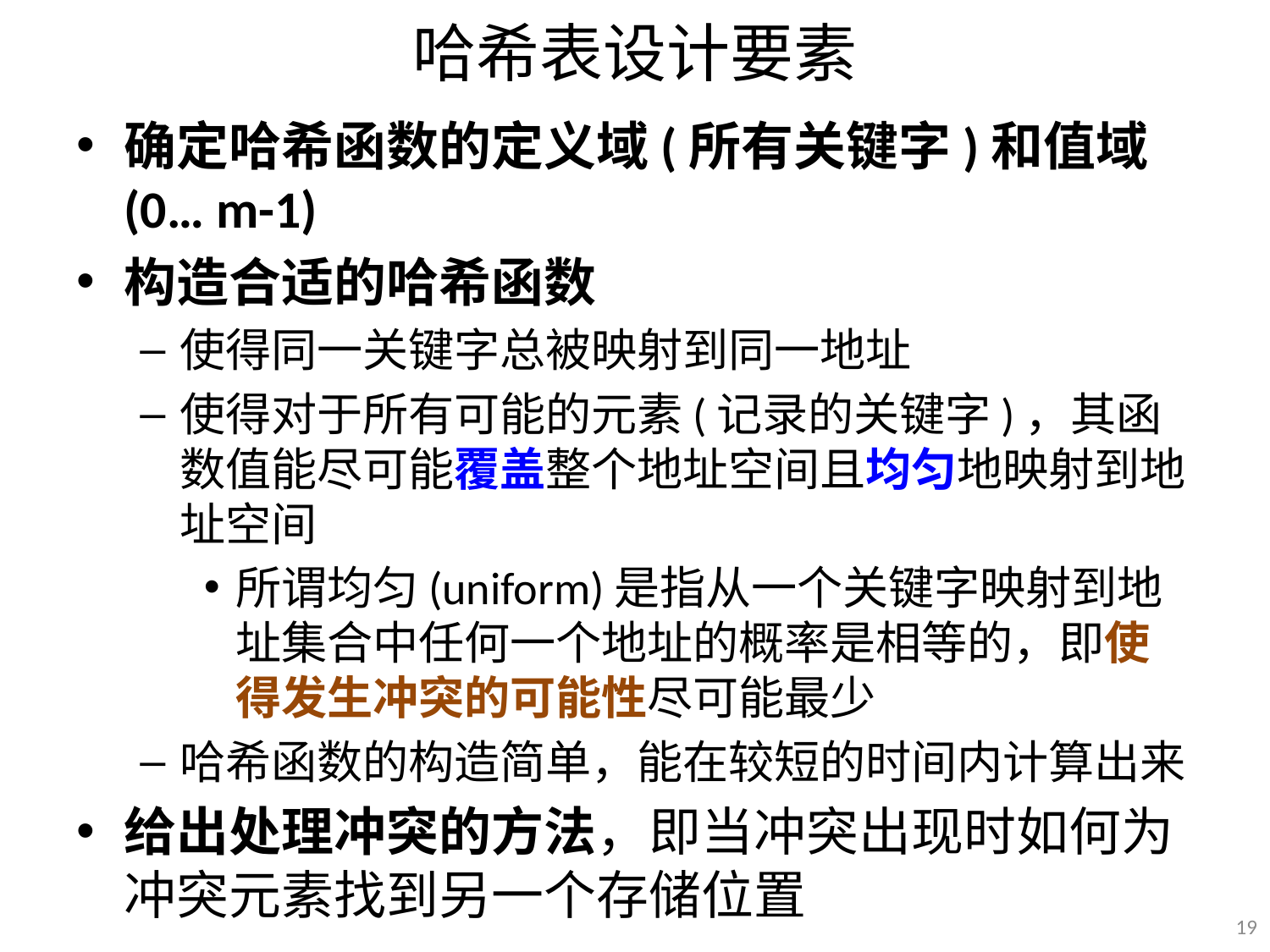

# 哈希表设计要素
确定哈希函数的定义域(所有关键字)和值域(0… m-1)
构造合适的哈希函数
使得同一关键字总被映射到同一地址
使得对于所有可能的元素(记录的关键字)，其函数值能尽可能覆盖整个地址空间且均匀地映射到地址空间
所谓均匀(uniform)是指从一个关键字映射到地址集合中任何一个地址的概率是相等的，即使得发生冲突的可能性尽可能最少
哈希函数的构造简单，能在较短的时间内计算出来
给出处理冲突的方法，即当冲突出现时如何为冲突元素找到另一个存储位置
19